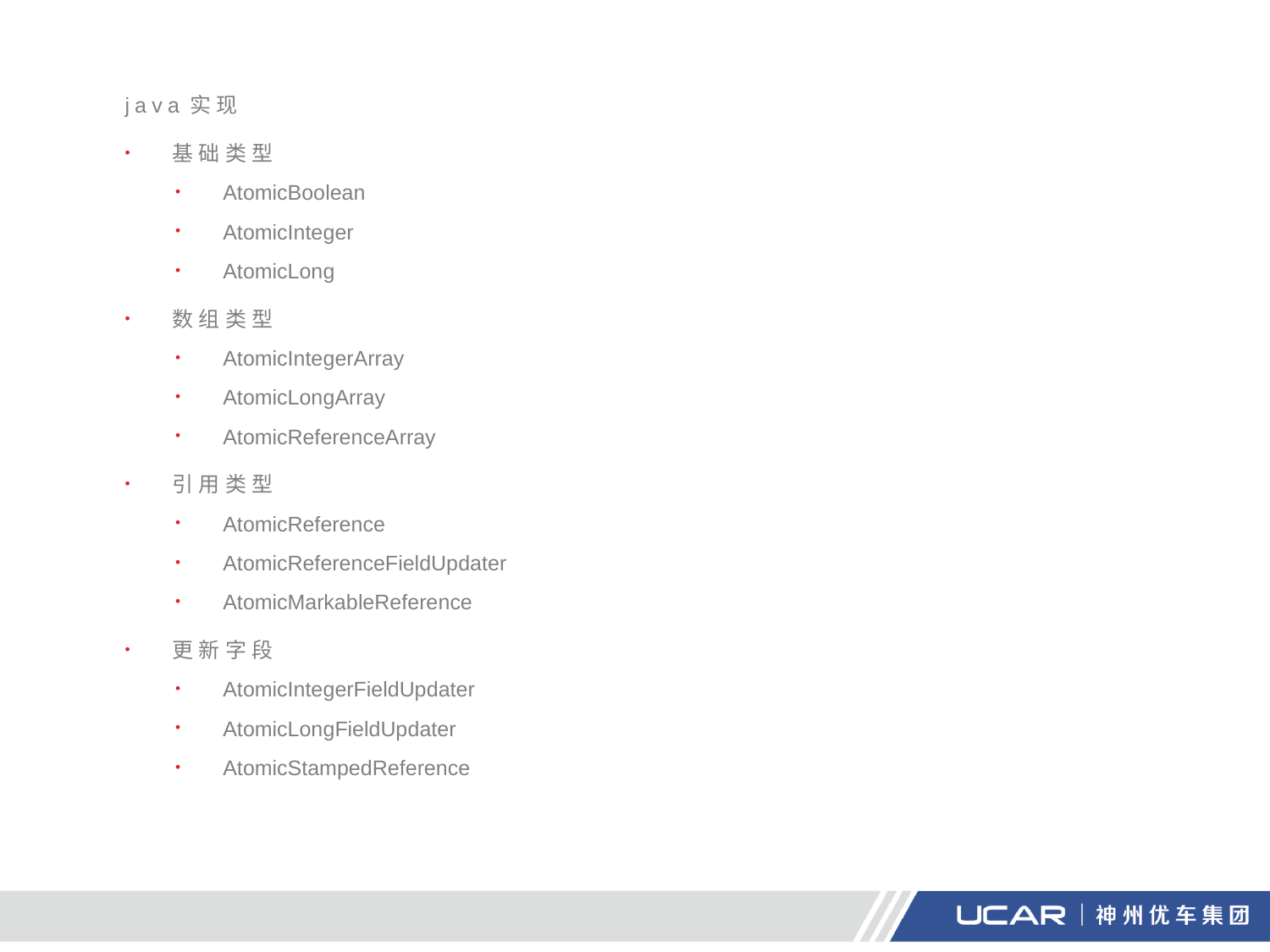

java实现
基础类型
AtomicBoolean
AtomicInteger
AtomicLong
数组类型
AtomicIntegerArray
AtomicLongArray
AtomicReferenceArray
引用类型
AtomicReference
AtomicReferenceFieldUpdater
AtomicMarkableReference
更新字段
AtomicIntegerFieldUpdater
AtomicLongFieldUpdater
AtomicStampedReference